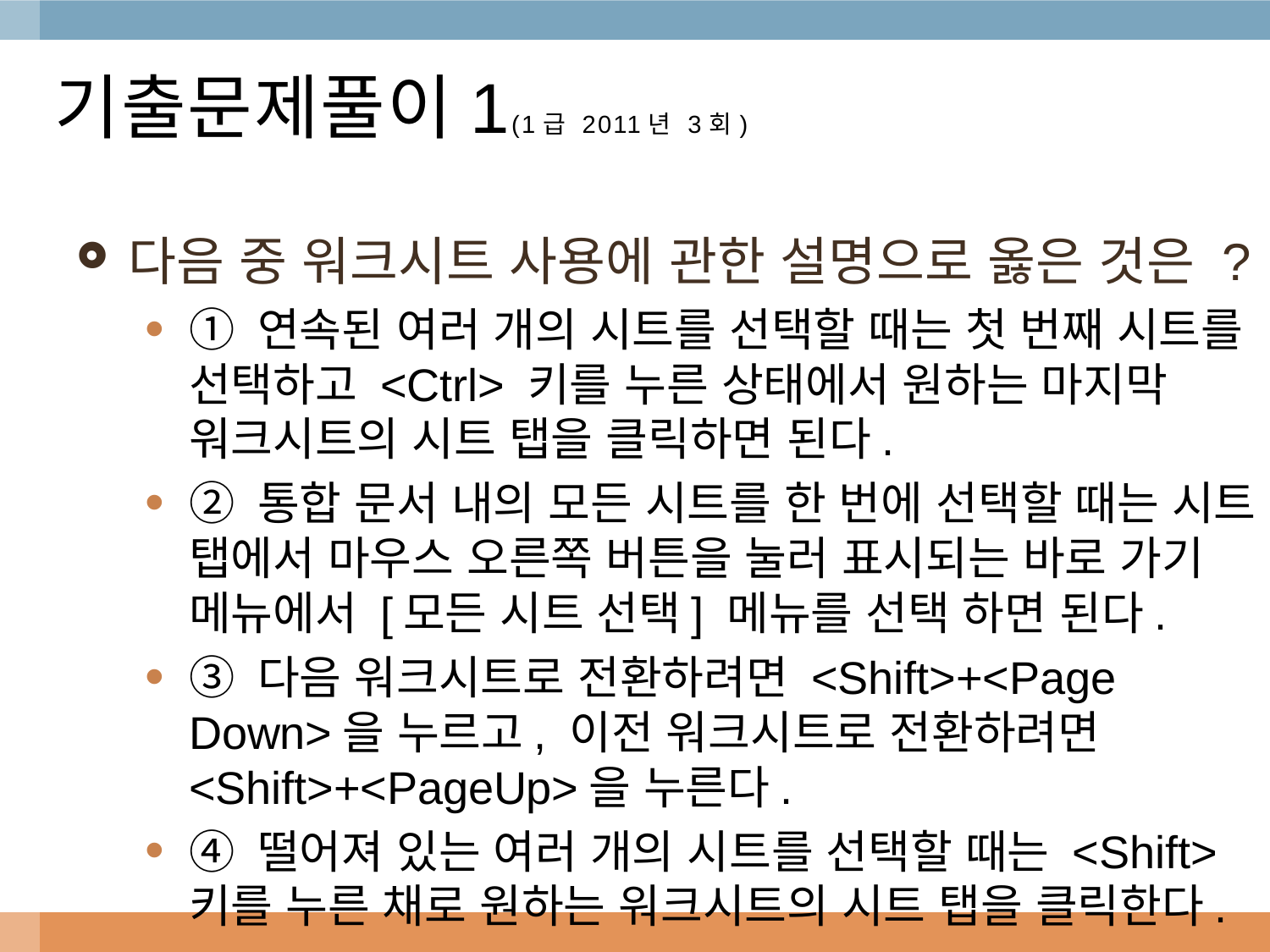

# 기출문제풀이1(1급 2011년 3회)
다음 중 워크시트 사용에 관한 설명으로 옳은 것은 ?
① 연속된 여러 개의 시트를 선택할 때는 첫 번째 시트를 선택하고 <Ctrl> 키를 누른 상태에서 원하는 마지막 워크시트의 시트 탭을 클릭하면 된다.
② 통합 문서 내의 모든 시트를 한 번에 선택할 때는 시트 탭에서 마우스 오른쪽 버튼을 눌러 표시되는 바로 가기 메뉴에서 [모든 시트 선택] 메뉴를 선택 하면 된다.
③ 다음 워크시트로 전환하려면 <Shift>+<Page Down>을 누르고, 이전 워크시트로 전환하려면 <Shift>+<PageUp>을 누른다.
④ 떨어져 있는 여러 개의 시트를 선택할 때는 <Shift> 키를 누른 채로 원하는 워크시트의 시트 탭을 클릭한다.